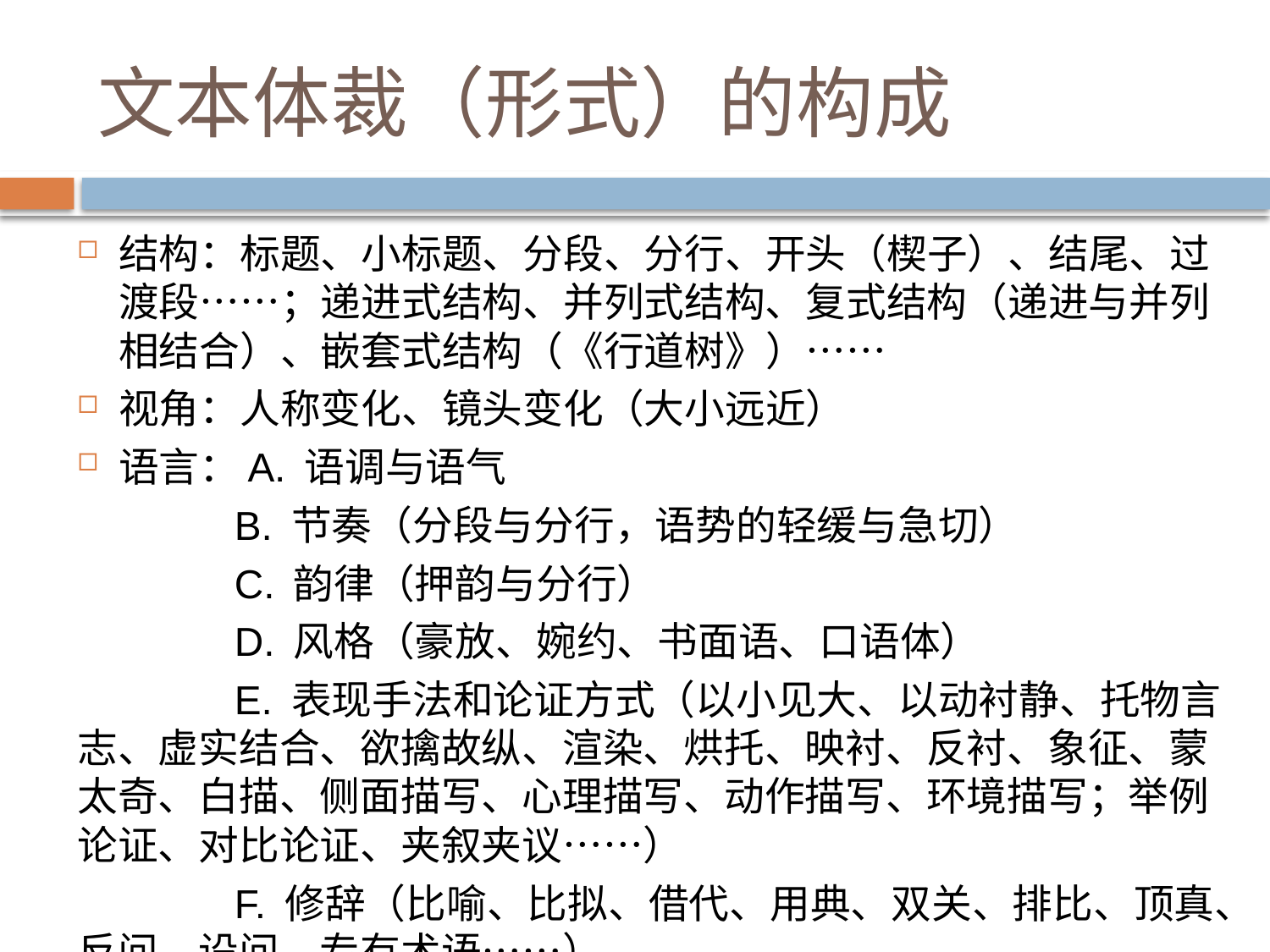

# 文本体裁（形式）的构成
结构：标题、小标题、分段、分行、开头（楔子）、结尾、过渡段……；递进式结构、并列式结构、复式结构（递进与并列相结合）、嵌套式结构（《行道树》）……
视角：人称变化、镜头变化（大小远近）
语言：A. 语调与语气
              B. 节奏（分段与分行，语势的轻缓与急切）
              C. 韵律（押韵与分行）
              D. 风格（豪放、婉约、书面语、口语体）
              E. 表现手法和论证方式（以小见大、以动衬静、托物言志、虚实结合、欲擒故纵、渲染、烘托、映衬、反衬、象征、蒙太奇、白描、侧面描写、心理描写、动作描写、环境描写；举例论证、对比论证、夹叙夹议……）
              F. 修辞（比喻、比拟、借代、用典、双关、排比、顶真、反问、设问、专有术语……）